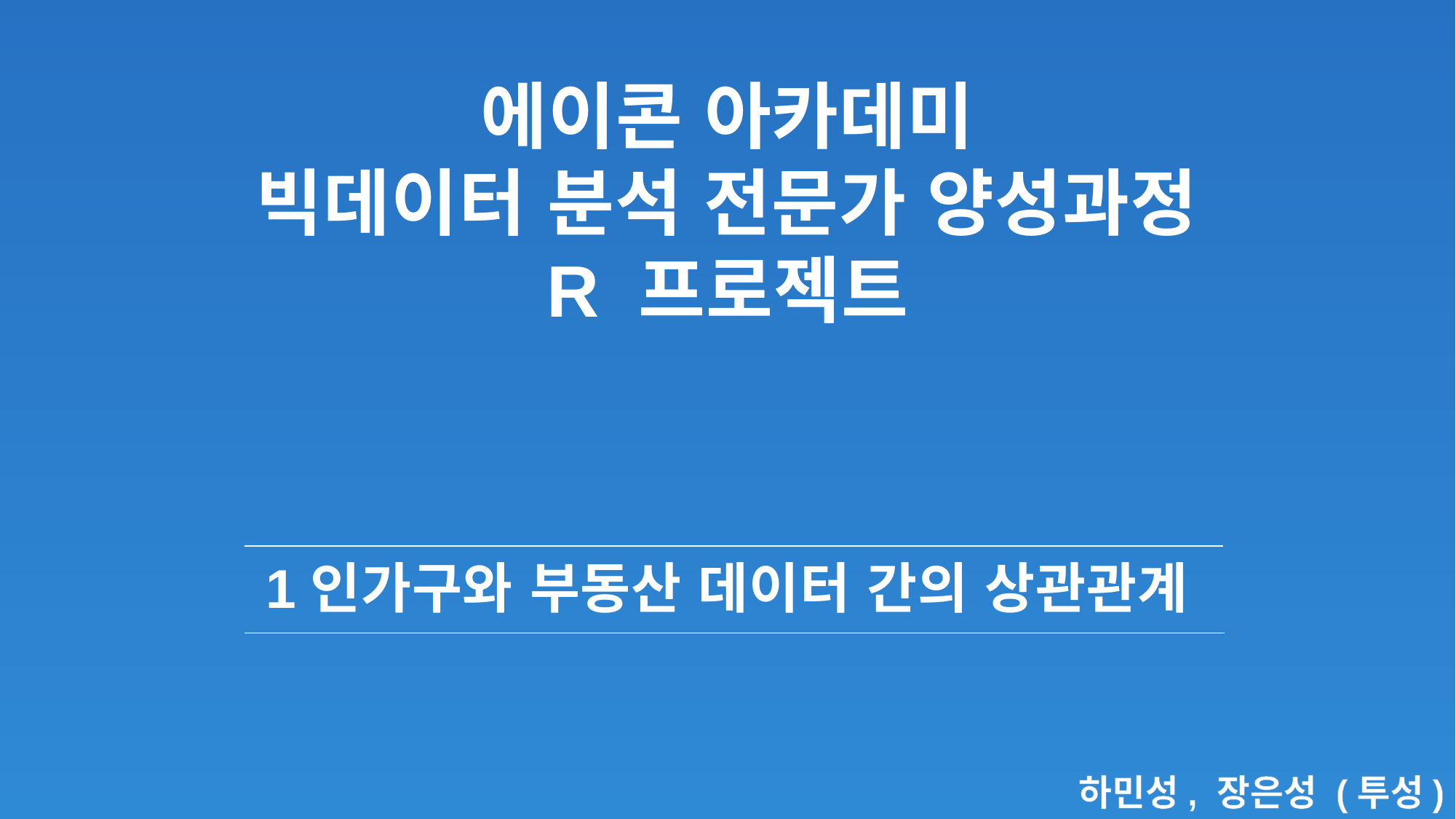

에이콘 아카데미
빅데이터 분석 전문가 양성과정
R 프로젝트
1인가구와 부동산 데이터 간의 상관관계
하민성, 장은성 (투성)